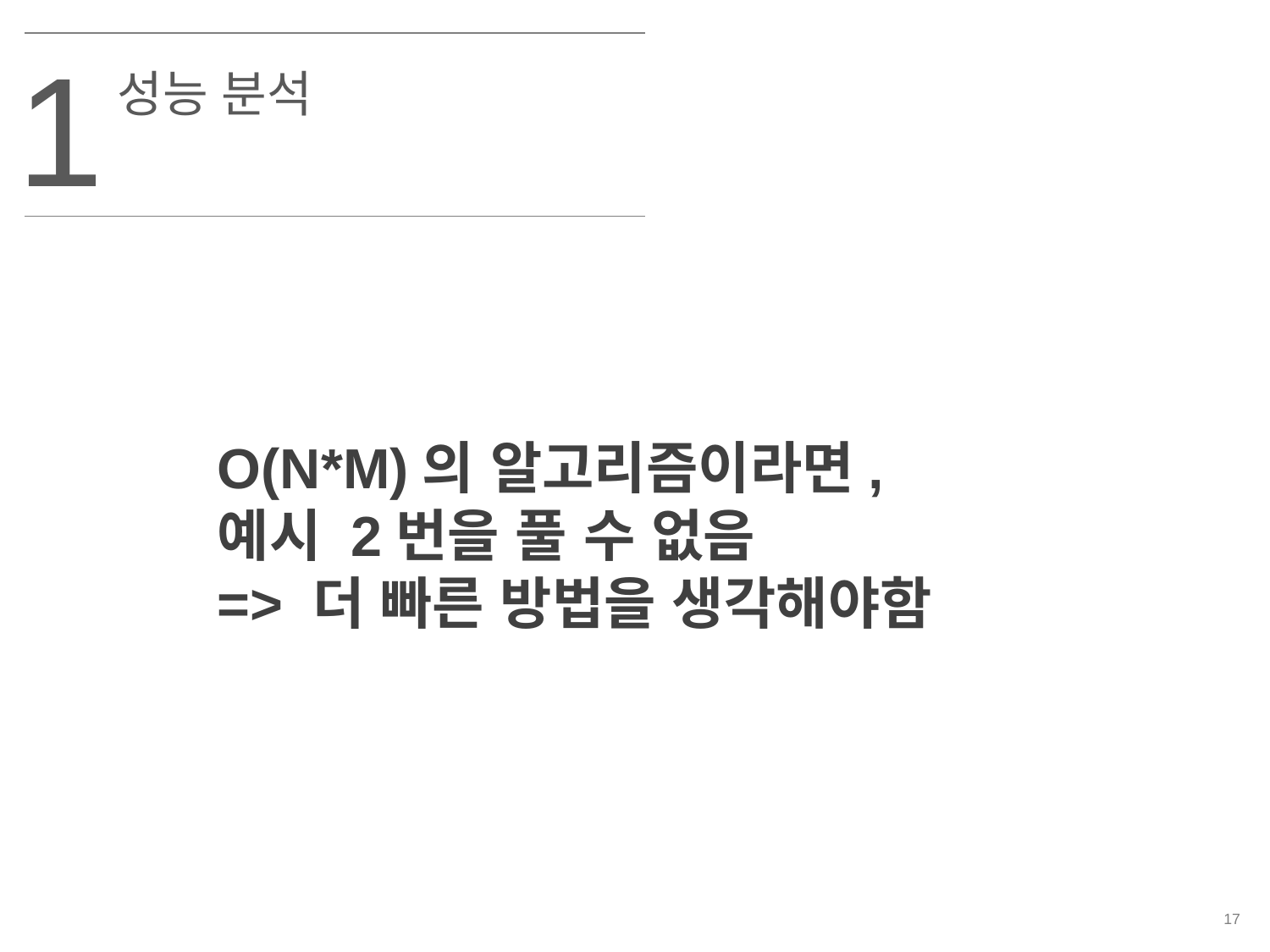

1
성능 분석
O(N*M)의 알고리즘이라면,
예시 2번을 풀 수 없음
=> 더 빠른 방법을 생각해야함